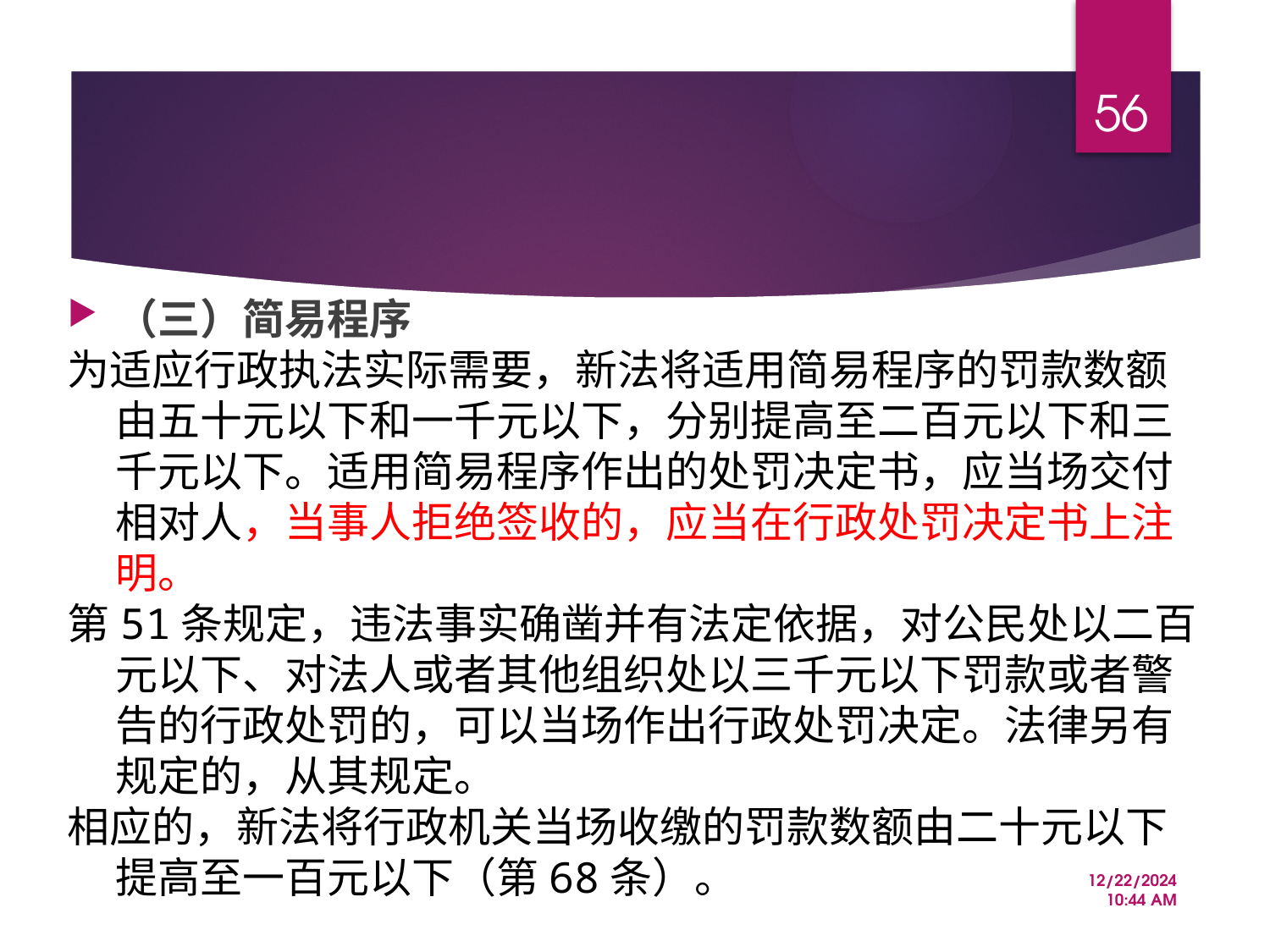

56
#
（三）简易程序
为适应行政执法实际需要，新法将适用简易程序的罚款数额由五十元以下和一千元以下，分别提高至二百元以下和三千元以下。适用简易程序作出的处罚决定书，应当场交付相对人，当事人拒绝签收的，应当在行政处罚决定书上注明。
第51条规定，违法事实确凿并有法定依据，对公民处以二百元以下、对法人或者其他组织处以三千元以下罚款或者警告的行政处罚的，可以当场作出行政处罚决定。法律另有规定的，从其规定。
相应的，新法将行政机关当场收缴的罚款数额由二十元以下提高至一百元以下（第68条）。

12/22/2024 10:44 AM